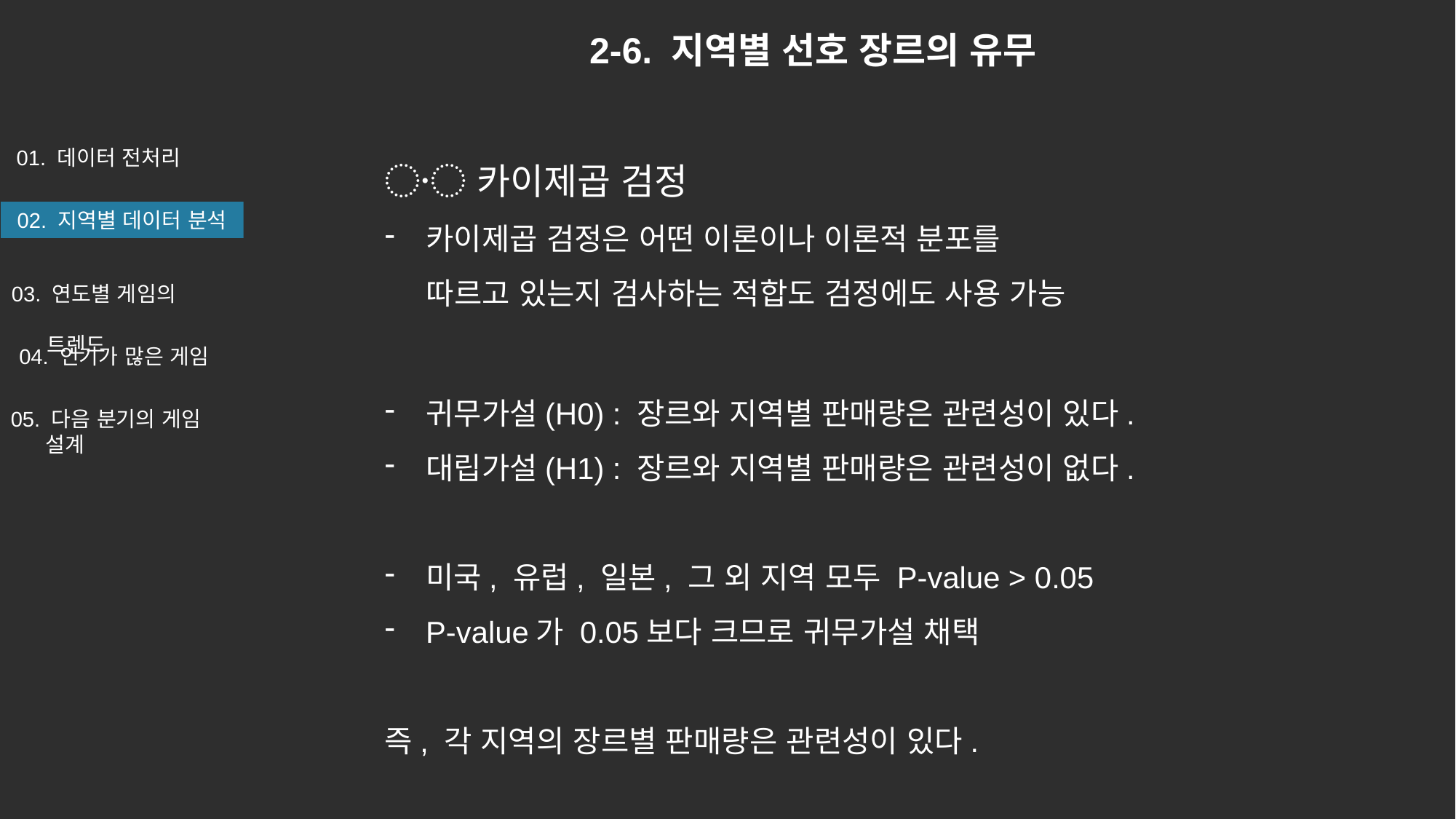

2-6. 지역별 선호 장르의 유무

〮 카이제곱 검정
카이제곱 검정은 어떤 이론이나 이론적 분포를
    따르고 있는지 검사하는 적합도 검정에도 사용 가능

귀무가설(H0) : 장르와 지역별 판매량은 관련성이 있다.
대립가설(H1) : 장르와 지역별 판매량은 관련성이 없다.

미국, 유럽, 일본, 그 외 지역 모두 P-value > 0.05
P-value가 0.05보다 크므로 귀무가설 채택

즉, 각 지역의 장르별 판매량은 관련성이 있다.
01. 데이터 전처리
02. 지역별 데이터 분석
03. 연도별 게임의
     트렌드
04. 인기가 많은 게임
05. 다음 분기의 게임
     설계